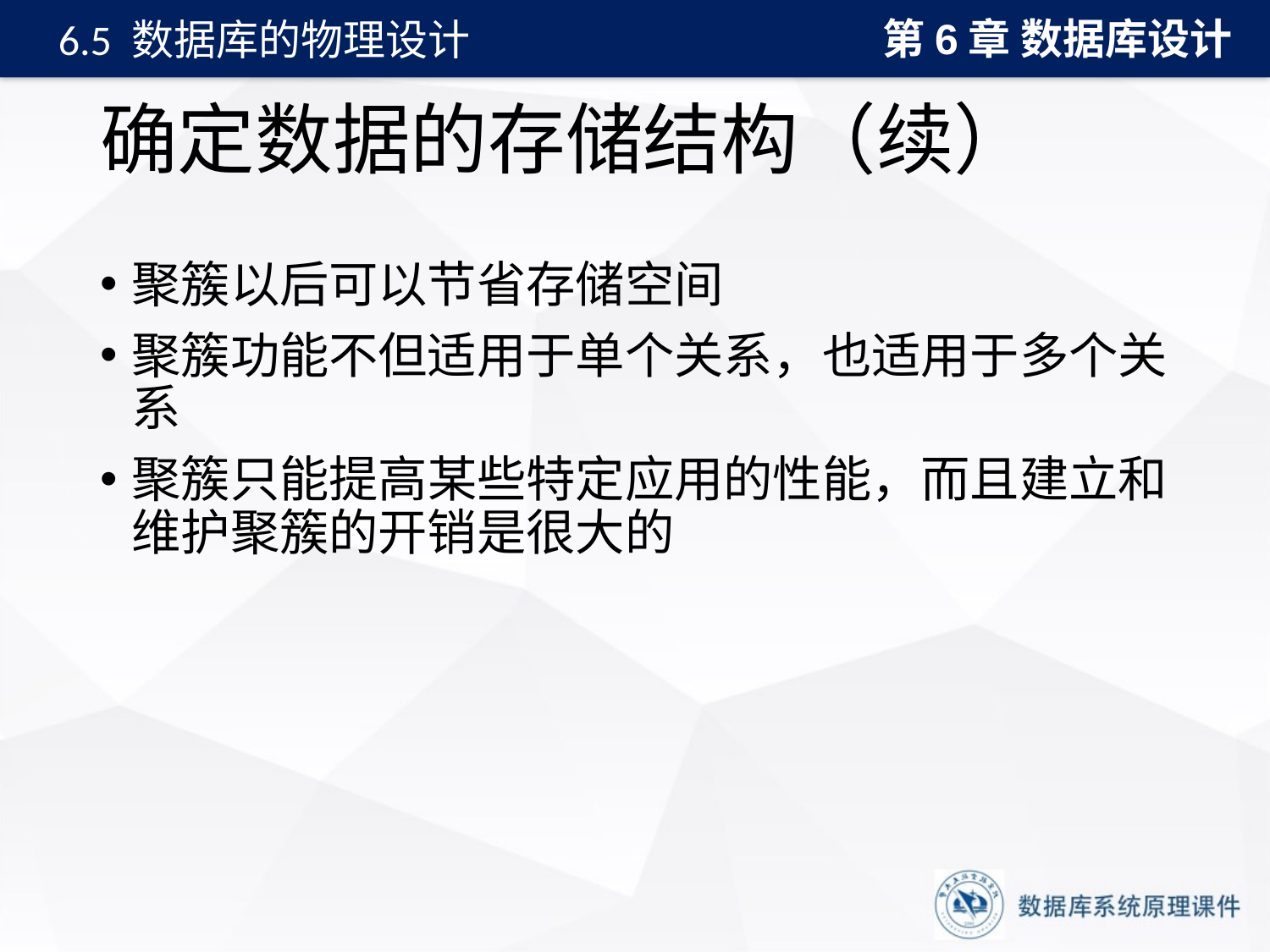

第6章 数据库设计
6.5 数据库的物理设计
# 确定数据的存储结构（续）
聚簇以后可以节省存储空间
聚簇功能不但适用于单个关系，也适用于多个关系
聚簇只能提高某些特定应用的性能，而且建立和维护聚簇的开销是很大的